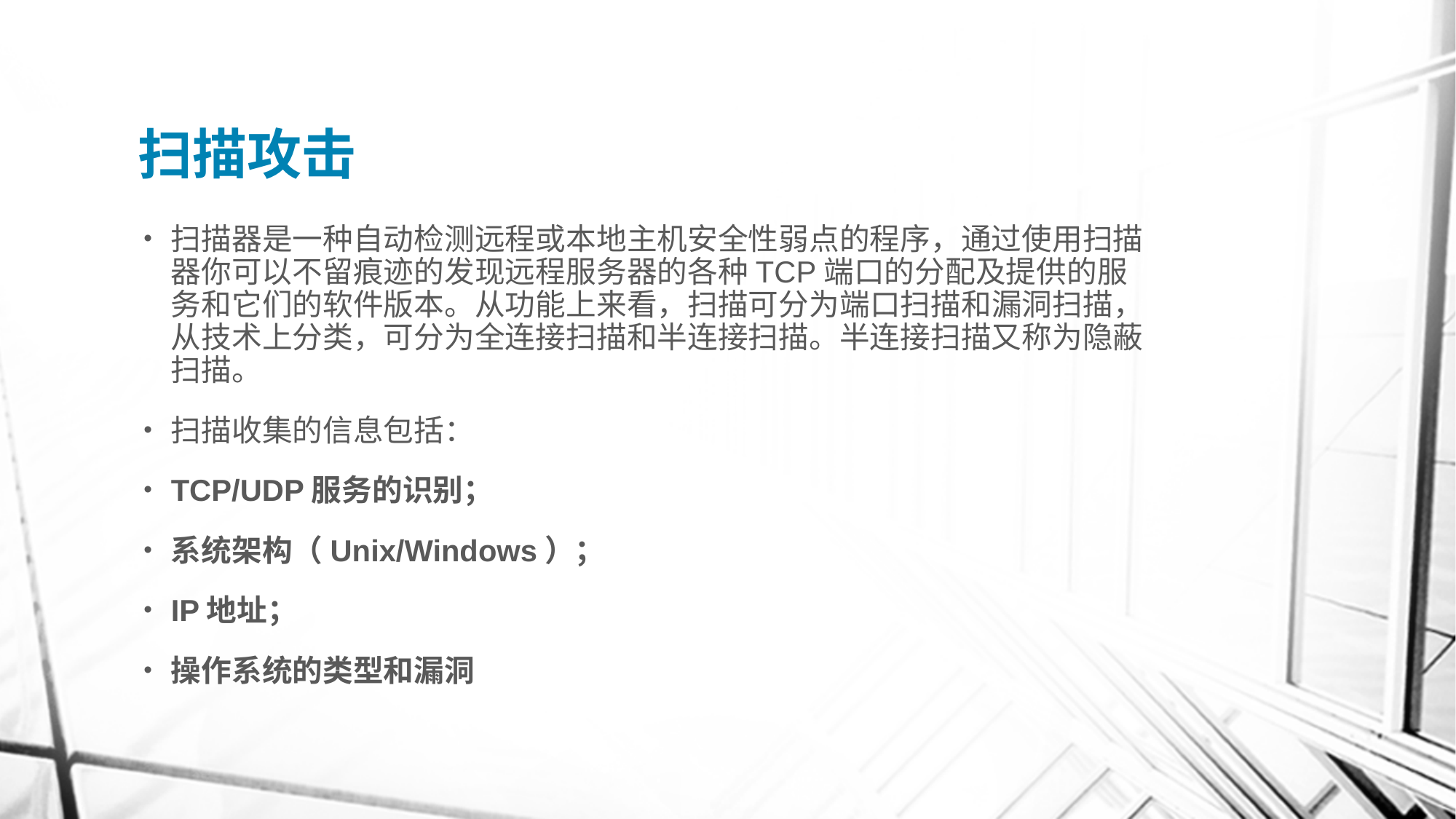

# 扫描攻击
扫描器是一种自动检测远程或本地主机安全性弱点的程序，通过使用扫描器你可以不留痕迹的发现远程服务器的各种TCP端口的分配及提供的服务和它们的软件版本。从功能上来看，扫描可分为端口扫描和漏洞扫描，从技术上分类，可分为全连接扫描和半连接扫描。半连接扫描又称为隐蔽扫描。
扫描收集的信息包括：
TCP/UDP服务的识别；
系统架构（Unix/Windows）；
IP地址；
操作系统的类型和漏洞